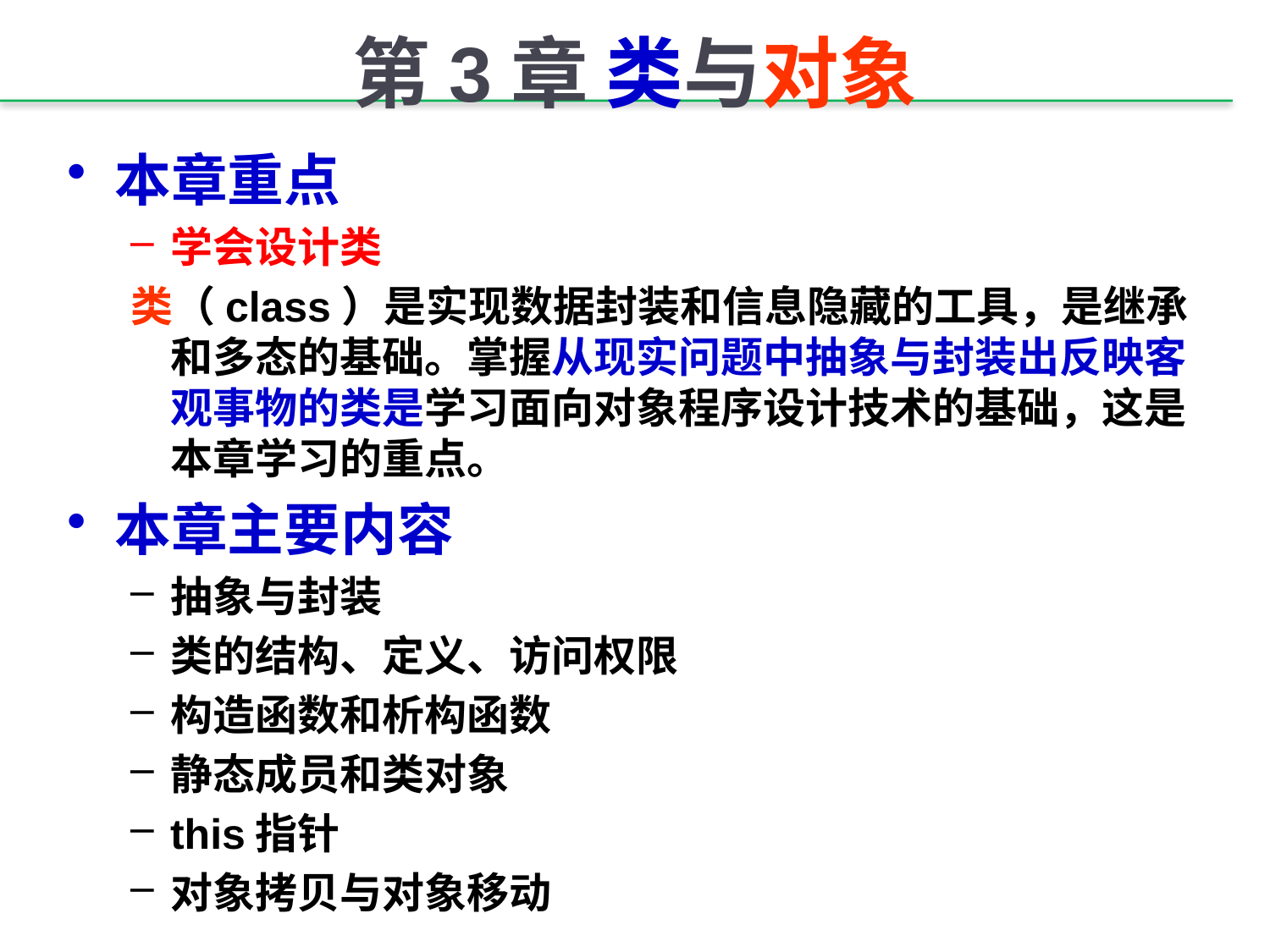

# 第3章 类与对象
本章重点
学会设计类
类（class）是实现数据封装和信息隐藏的工具，是继承和多态的基础。掌握从现实问题中抽象与封装出反映客观事物的类是学习面向对象程序设计技术的基础，这是本章学习的重点。
本章主要内容
抽象与封装
类的结构、定义、访问权限
构造函数和析构函数
静态成员和类对象
this指针
对象拷贝与对象移动